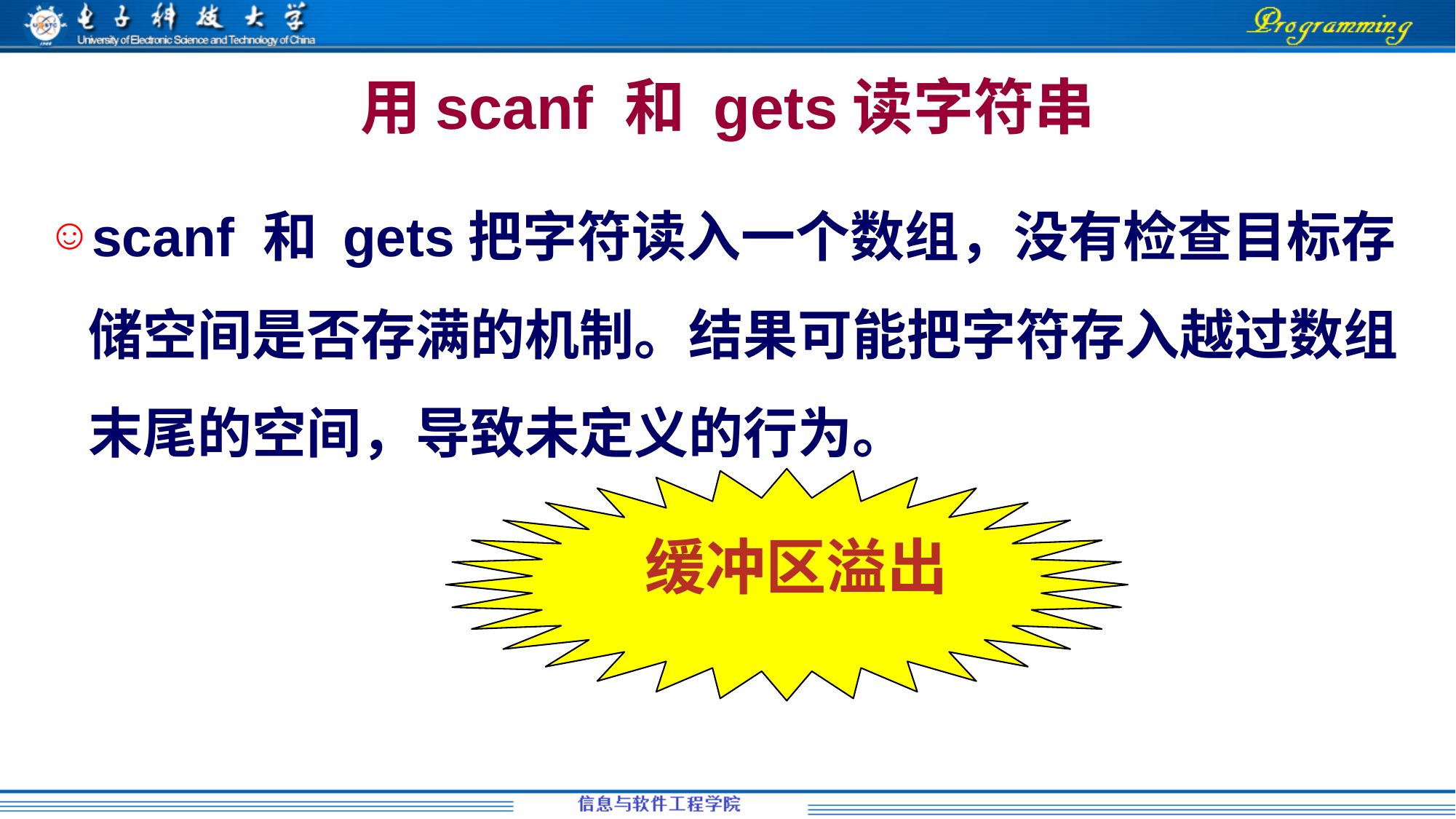

# 用scanf 和 gets读字符串
scanf 和 gets把字符读入一个数组，没有检查目标存储空间是否存满的机制。结果可能把字符存入越过数组末尾的空间，导致未定义的行为。

 缓冲区溢出